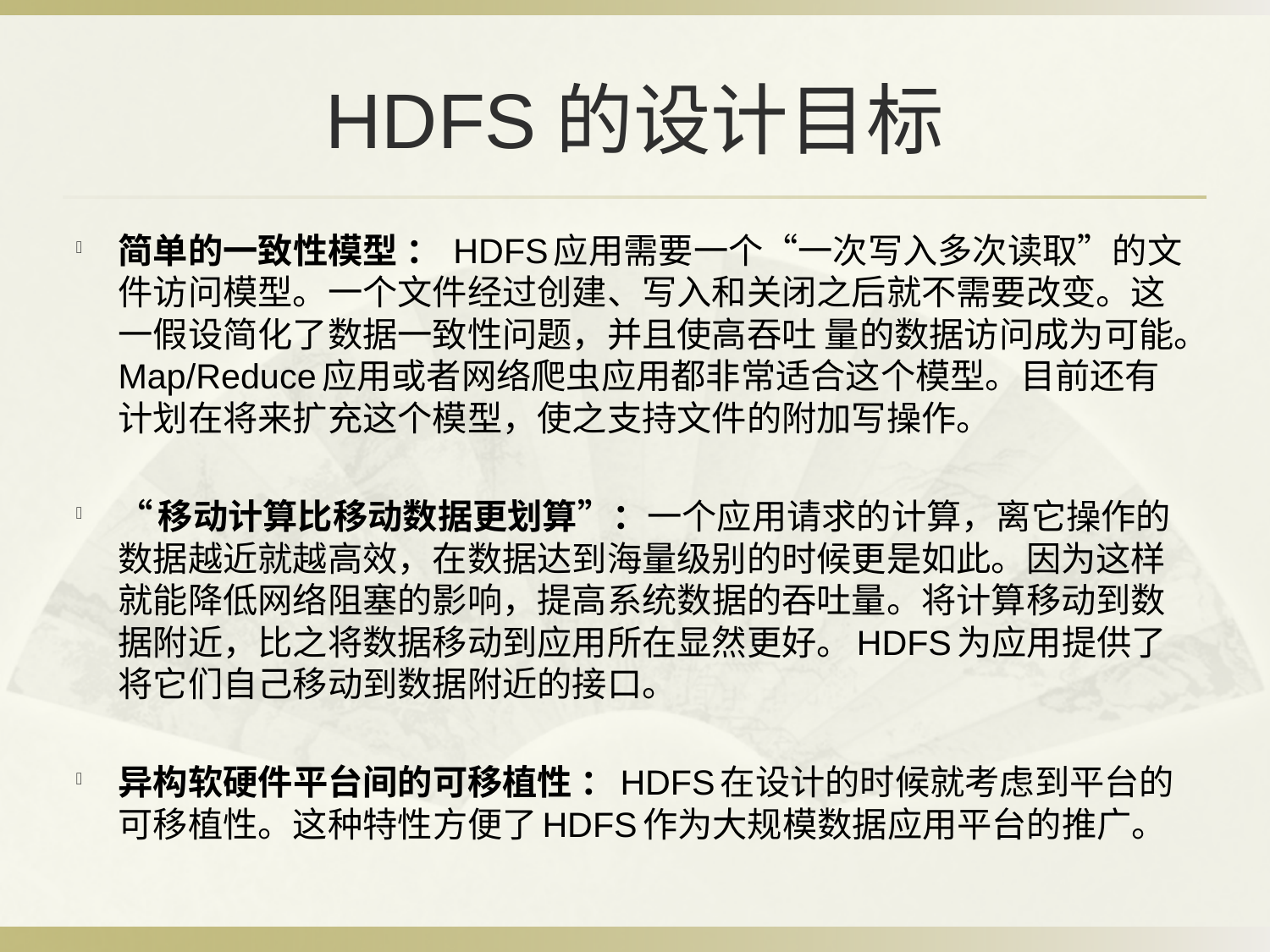

# HDFS的设计目标
简单的一致性模型 ： HDFS应用需要一个“一次写入多次读取”的文件访问模型。一个文件经过创建、写入和关闭之后就不需要改变。这一假设简化了数据一致性问题，并且使高吞吐 量的数据访问成为可能。Map/Reduce应用或者网络爬虫应用都非常适合这个模型。目前还有计划在将来扩充这个模型，使之支持文件的附加写操作。

“移动计算比移动数据更划算”：一个应用请求的计算，离它操作的数据越近就越高效，在数据达到海量级别的时候更是如此。因为这样就能降低网络阻塞的影响，提高系统数据的吞吐量。将计算移动到数据附近，比之将数据移动到应用所在显然更好。HDFS为应用提供了将它们自己移动到数据附近的接口。

异构软硬件平台间的可移植性 ：HDFS在设计的时候就考虑到平台的可移植性。这种特性方便了HDFS作为大规模数据应用平台的推广。